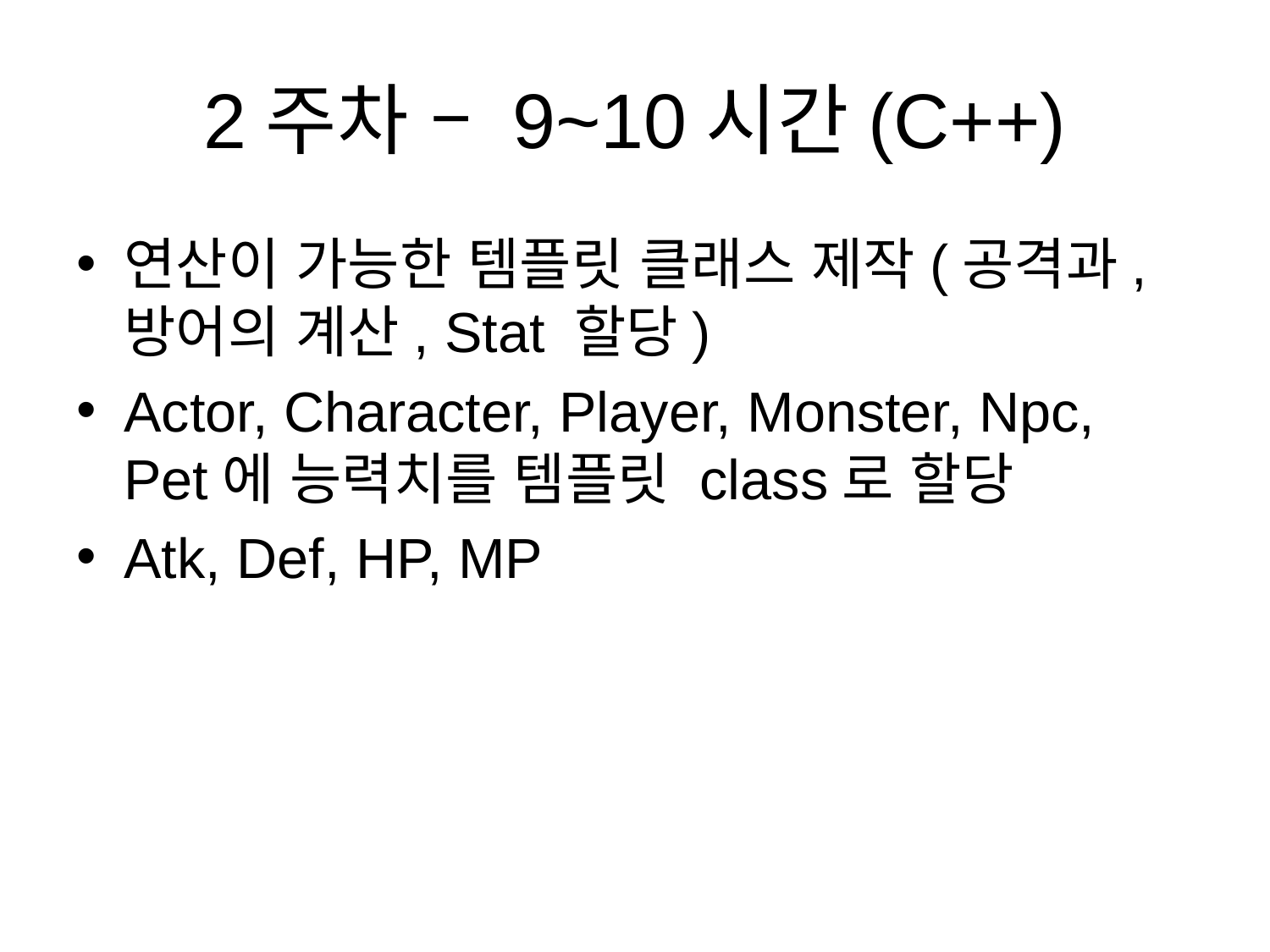

# 2주차 – 9~10시간(C++)
연산이 가능한 템플릿 클래스 제작(공격과, 방어의 계산, Stat 할당)
Actor, Character, Player, Monster, Npc, Pet에 능력치를 템플릿 class로 할당
Atk, Def, HP, MP